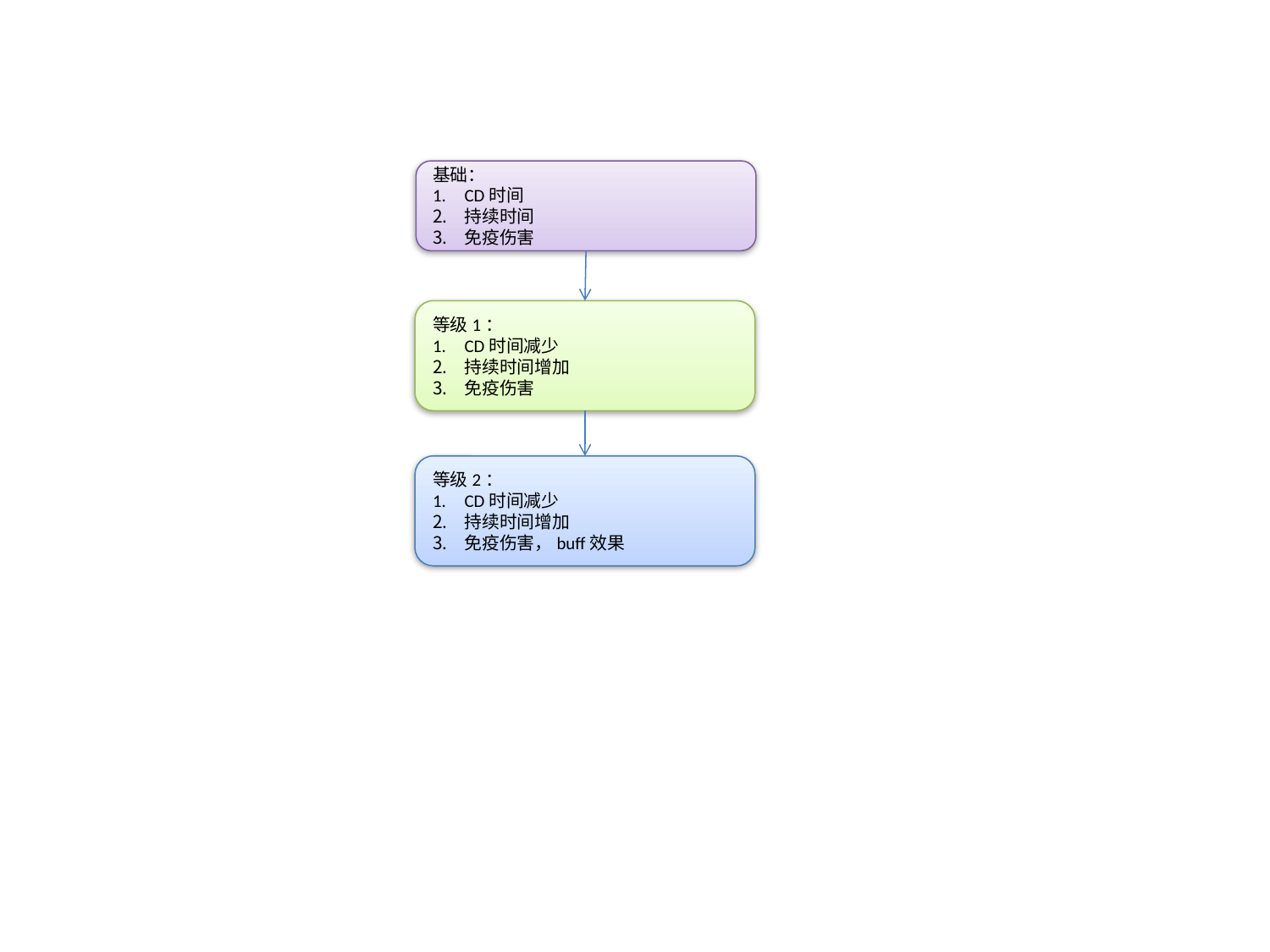

基础：
CD时间
持续时间
免疫伤害
等级1：
CD时间减少
持续时间增加
免疫伤害
等级2：
CD时间减少
持续时间增加
免疫伤害，buff效果